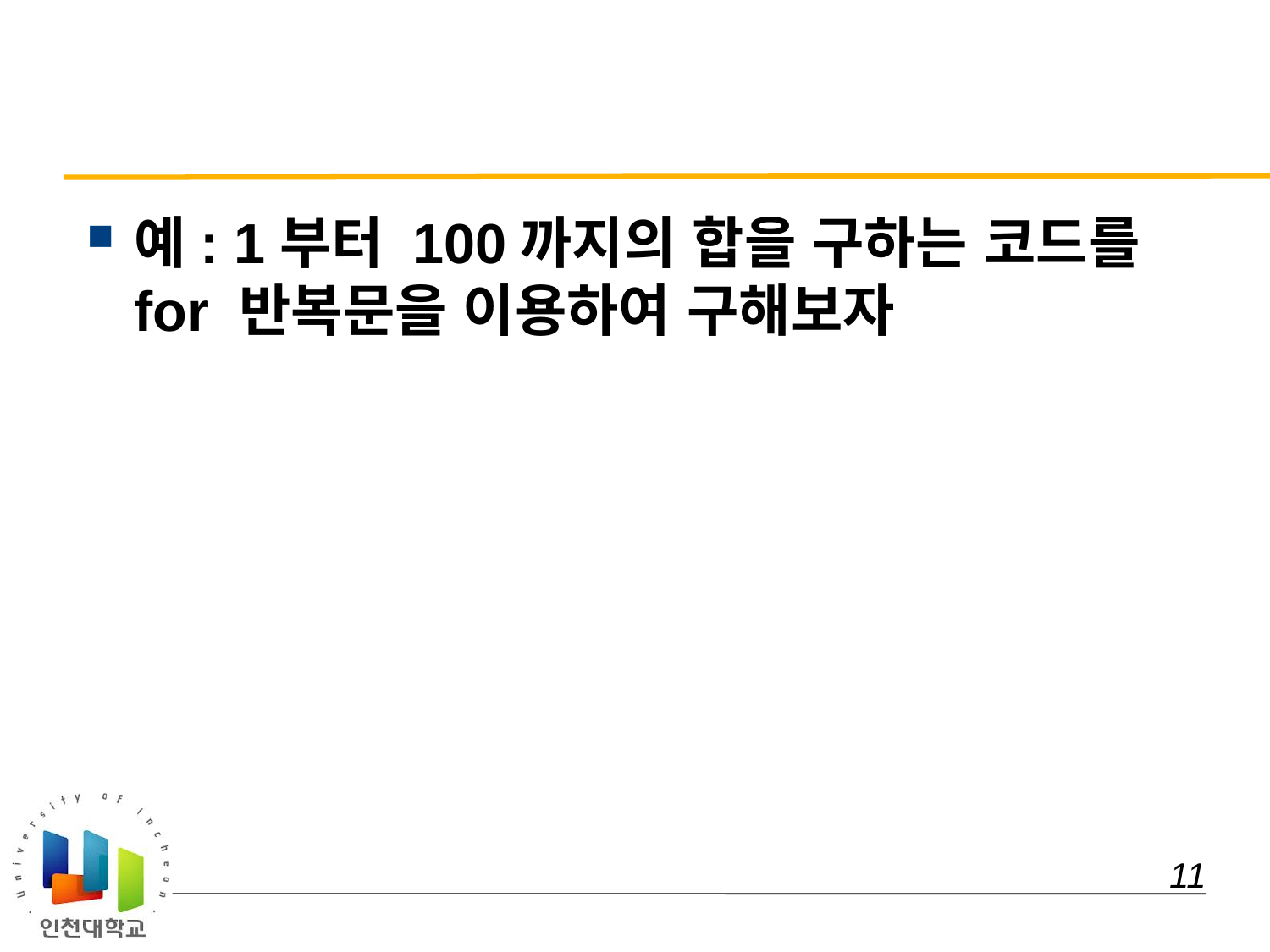

#
예: 1부터 100까지의 합을 구하는 코드를 for 반복문을 이용하여 구해보자
 11